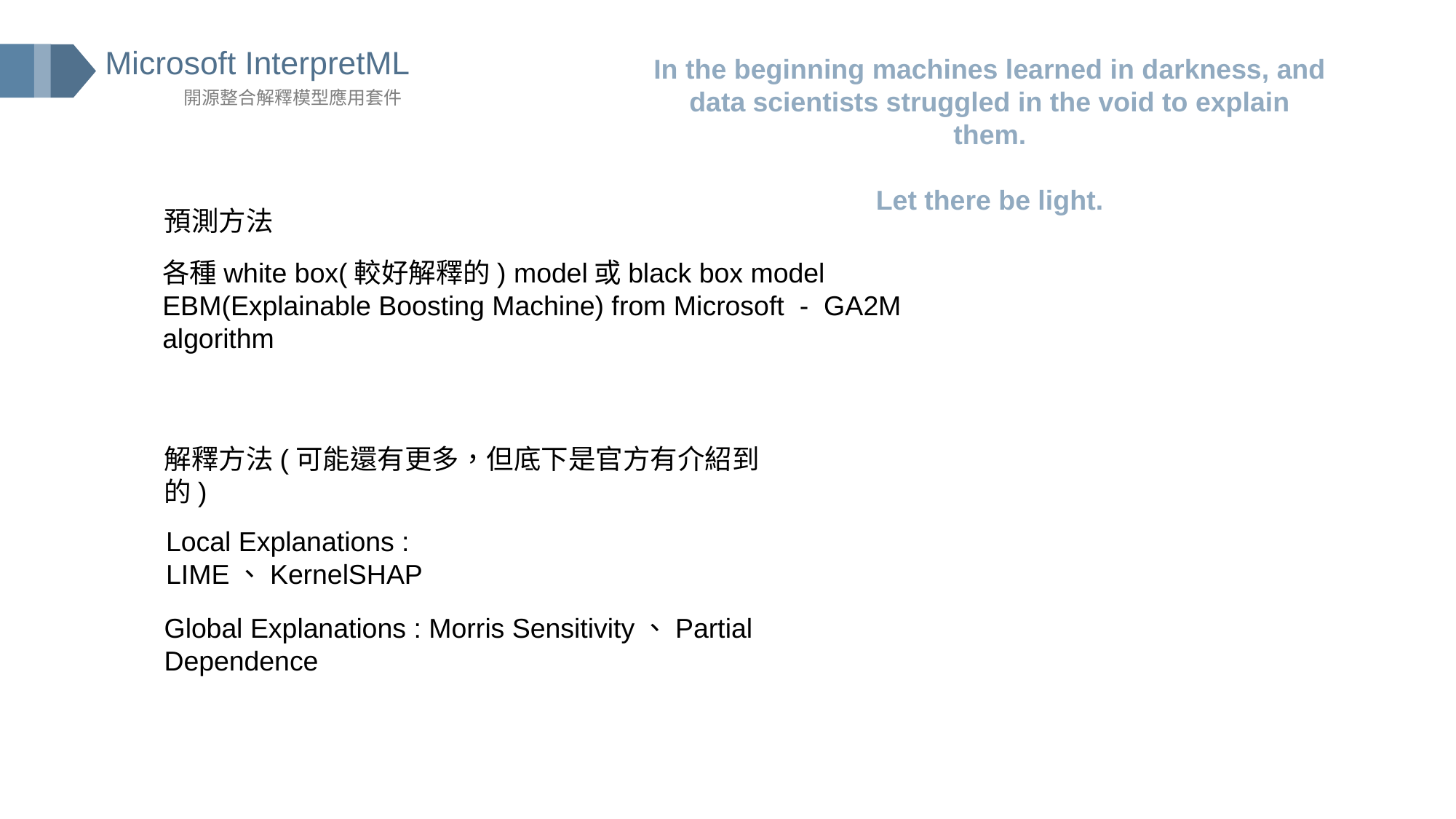

In the beginning machines learned in darkness, and data scientists struggled in the void to explain them.

Let there be light.

預測方法
各種white box(較好解釋的) model或black box model
EBM(Explainable Boosting Machine) from Microsoft  -  GA2M algorithm
解釋方法(可能還有更多，但底下是官方有介紹到的)
Local Explanations : LIME、KernelSHAP
Global Explanations : Morris Sensitivity、Partial Dependence